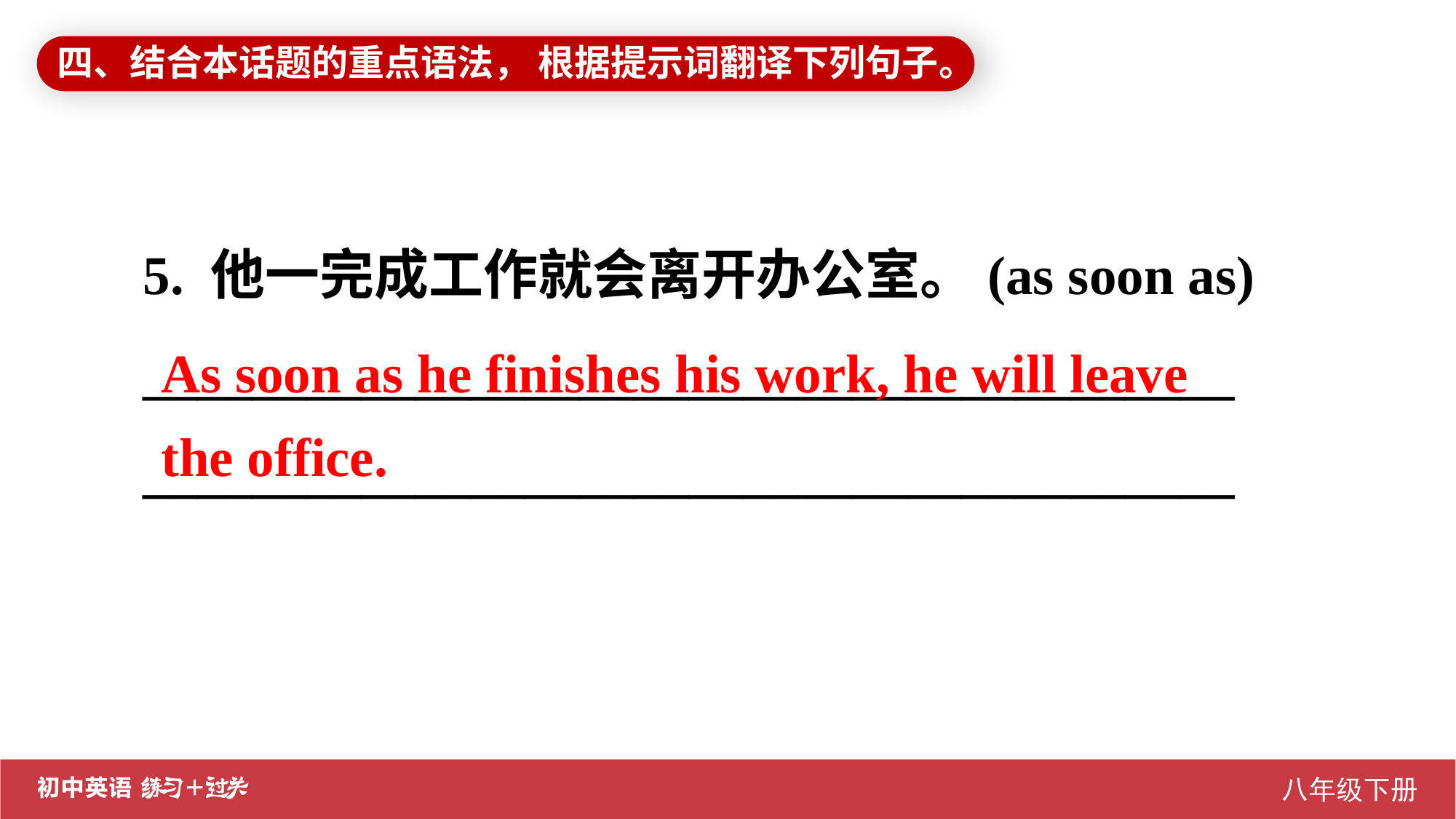

四、结合本话题的重点语法， 根据提示词翻译下列句子。

5. 他一完成工作就会离开办公室。(as soon as)
________________________________________
________________________________________
As soon as he finishes his work, he will leave the office.